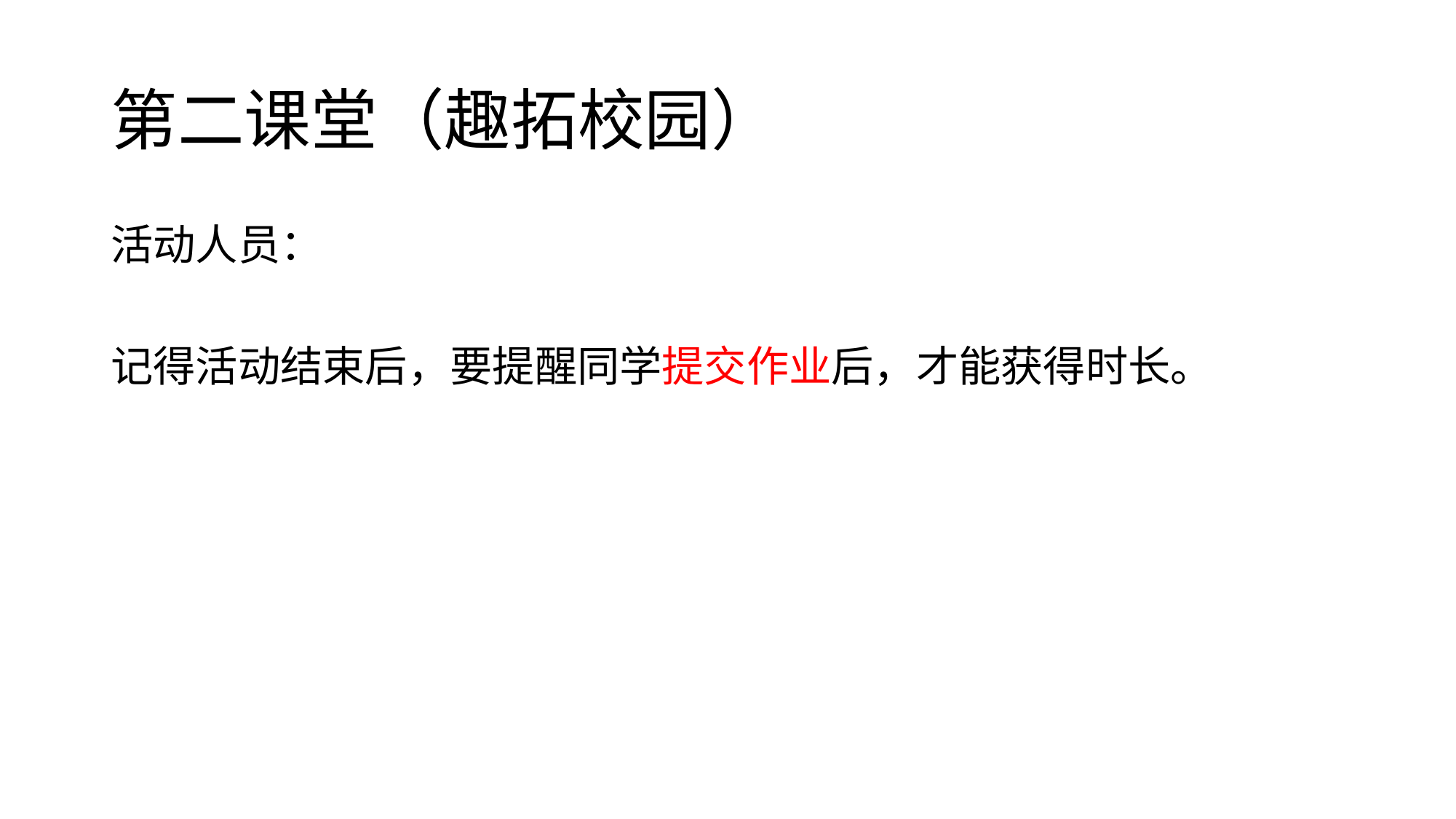

# 第二课堂（趣拓校园）
活动人员：

记得活动结束后，要提醒同学提交作业后，才能获得时长。